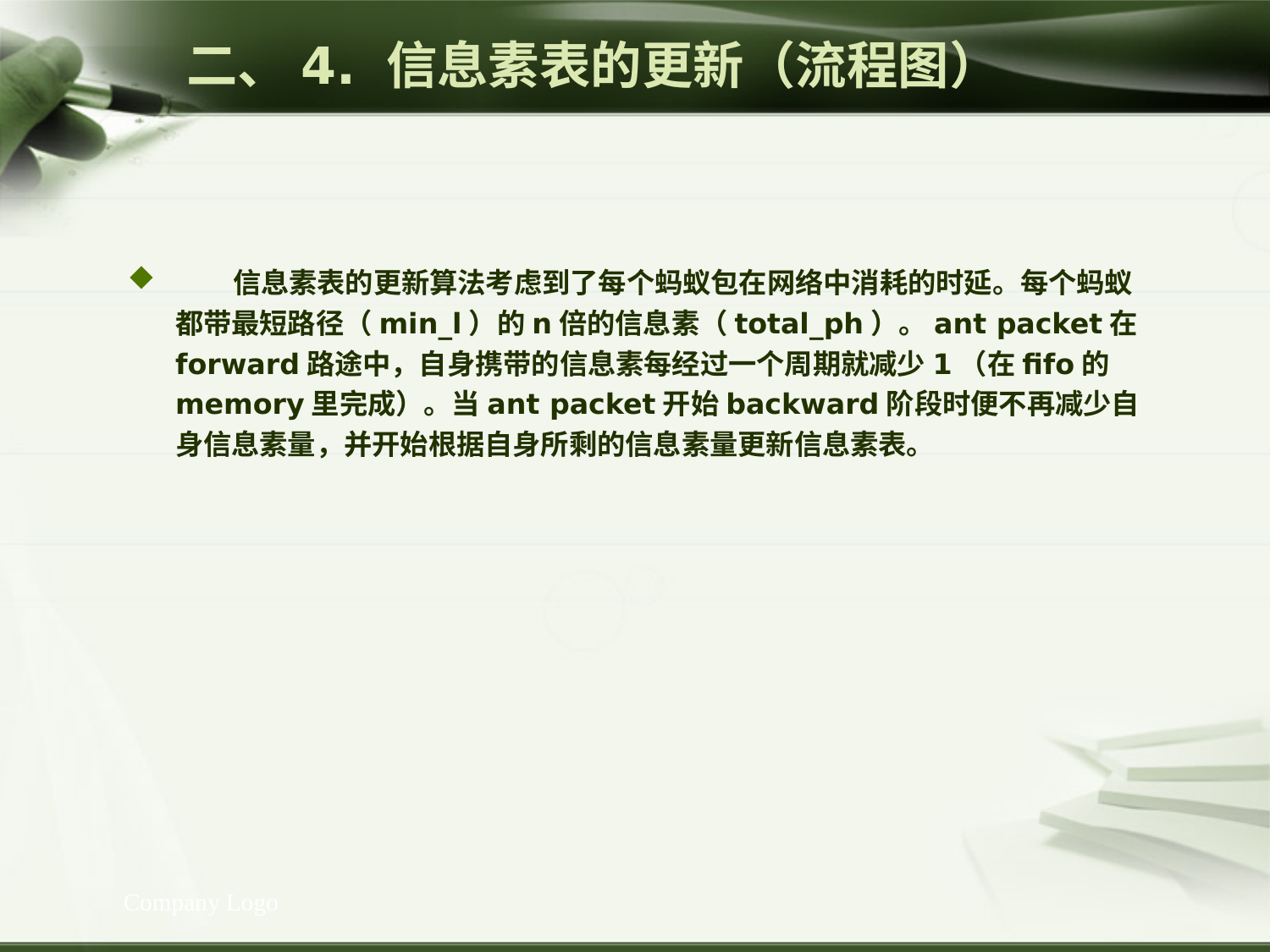

# 二、4. 信息素表的更新（流程图）

        信息素表的更新算法考虑到了每个蚂蚁包在网络中消耗的时延。每个蚂蚁都带最短路径（min_l）的n倍的信息素（total_ph）。ant packet在forward路途中，自身携带的信息素每经过一个周期就减少1（在fifo的memory里完成）。当ant packet开始backward阶段时便不再减少自身信息素量，并开始根据自身所剩的信息素量更新信息素表。
Company Logo